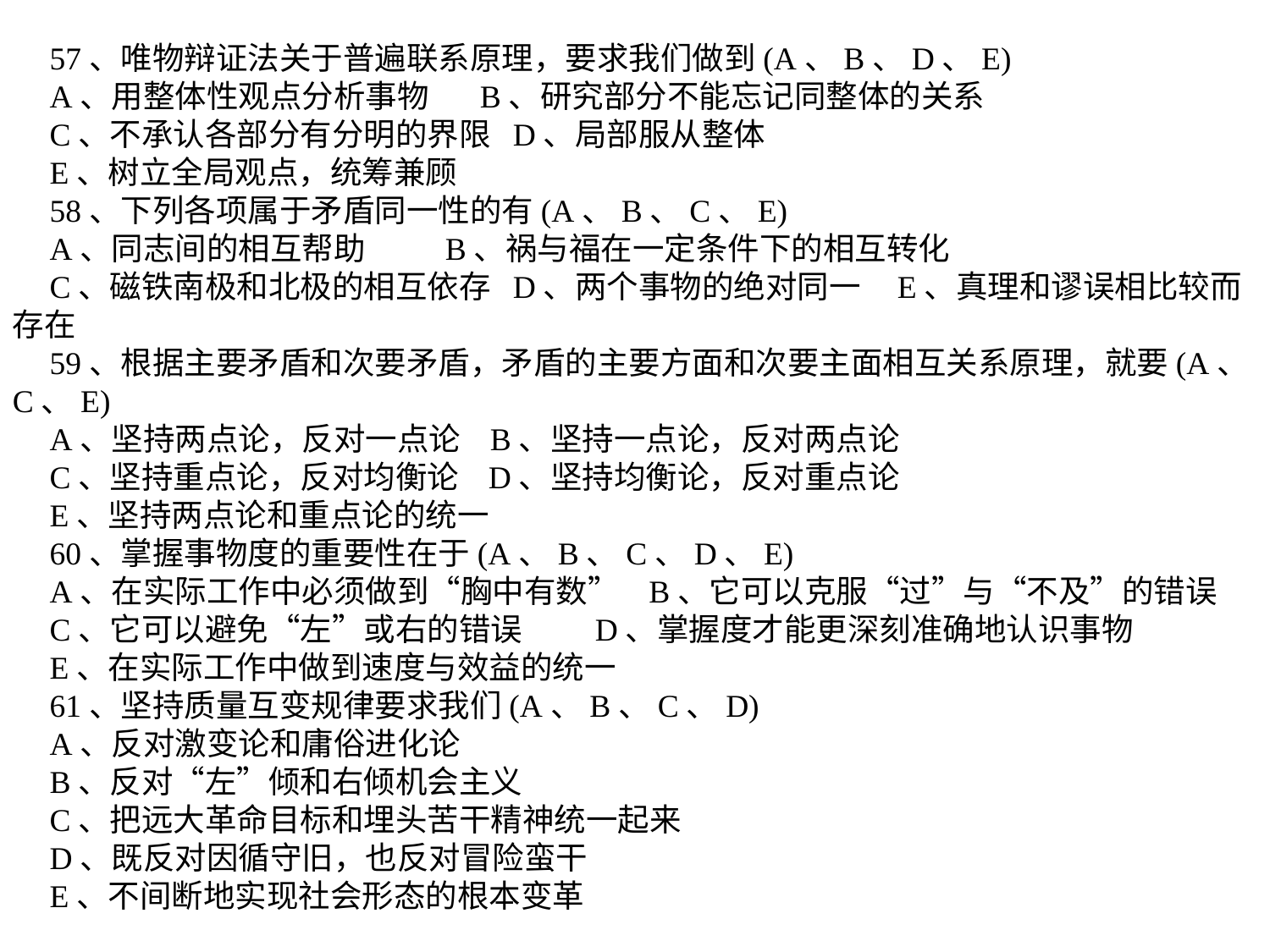

57、唯物辩证法关于普遍联系原理，要求我们做到(A、B、D、E)
A、用整体性观点分析事物      B、研究部分不能忘记同整体的关系
C、不承认各部分有分明的界限  D、局部服从整体
E、树立全局观点，统筹兼顾
58、下列各项属于矛盾同一性的有(A、B、C、E)
A、同志间的相互帮助          B、祸与福在一定条件下的相互转化
C、磁铁南极和北极的相互依存  D、两个事物的绝对同一    E、真理和谬误相比较而存在
59、根据主要矛盾和次要矛盾，矛盾的主要方面和次要主面相互关系原理，就要(A、C、E)
A、坚持两点论，反对一点论   B、坚持一点论，反对两点论
C、坚持重点论，反对均衡论   D、坚持均衡论，反对重点论
E、坚持两点论和重点论的统一
60、掌握事物度的重要性在于(A、B、C、D、E)
A、在实际工作中必须做到“胸中有数”   B、它可以克服“过”与“不及”的错误
C、它可以避免“左”或右的错误         D、掌握度才能更深刻准确地认识事物
E、在实际工作中做到速度与效益的统一
61、坚持质量互变规律要求我们(A、B、C、D)
A、反对激变论和庸俗进化论
B、反对“左”倾和右倾机会主义
C、把远大革命目标和埋头苦干精神统一起来
D、既反对因循守旧，也反对冒险蛮干
E、不间断地实现社会形态的根本变革